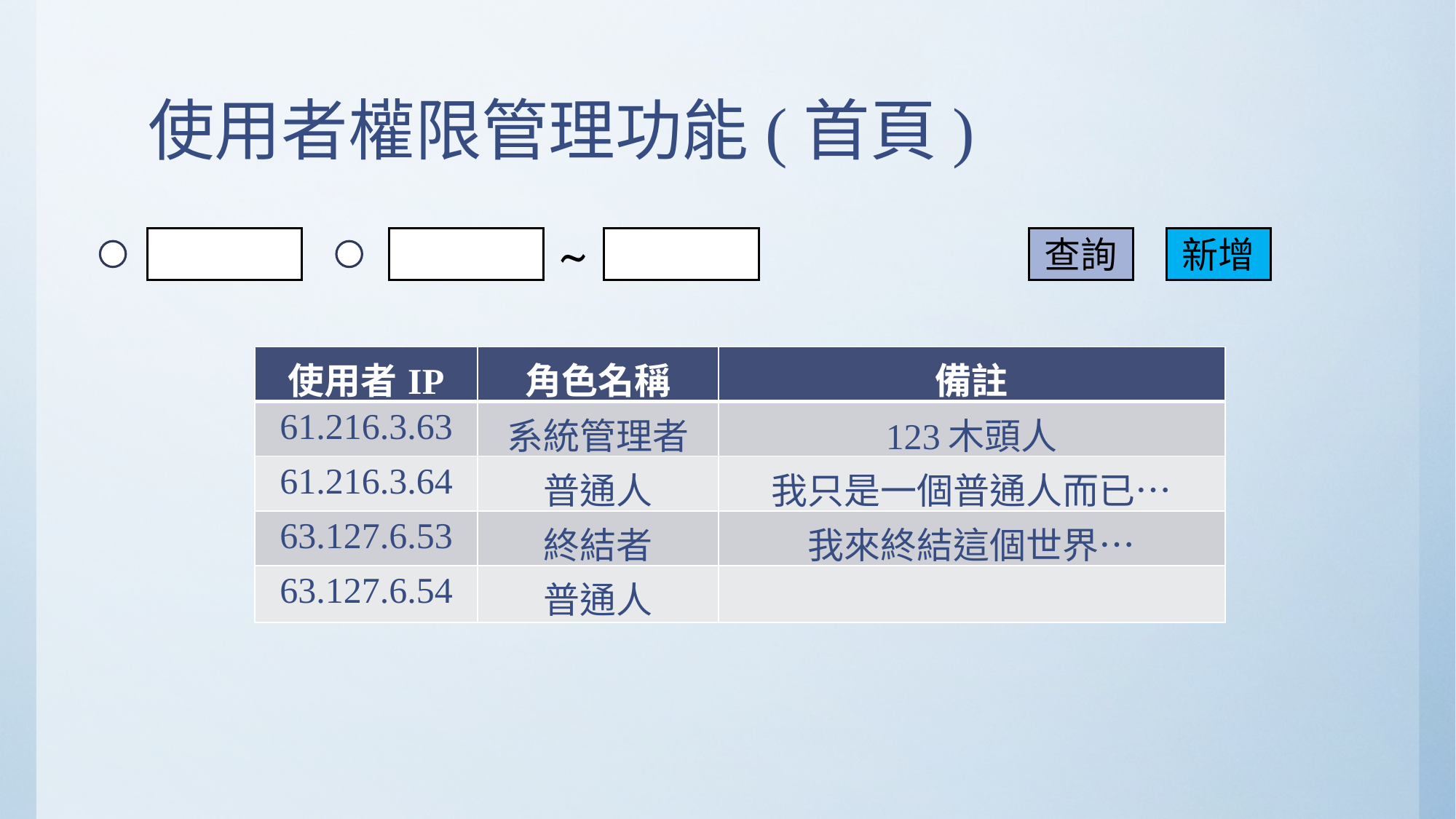

# 使用者權限管理功能(首頁)
~

查詢
新增
| 使用者IP | 角色名稱 | 備註 |
| --- | --- | --- |
| 61.216.3.63 | 系統管理者 | 123木頭人 |
| 61.216.3.64 | 普通人 | 我只是一個普通人而已… |
| 63.127.6.53 | 終結者 | 我來終結這個世界… |
| 63.127.6.54 | 普通人 |  |